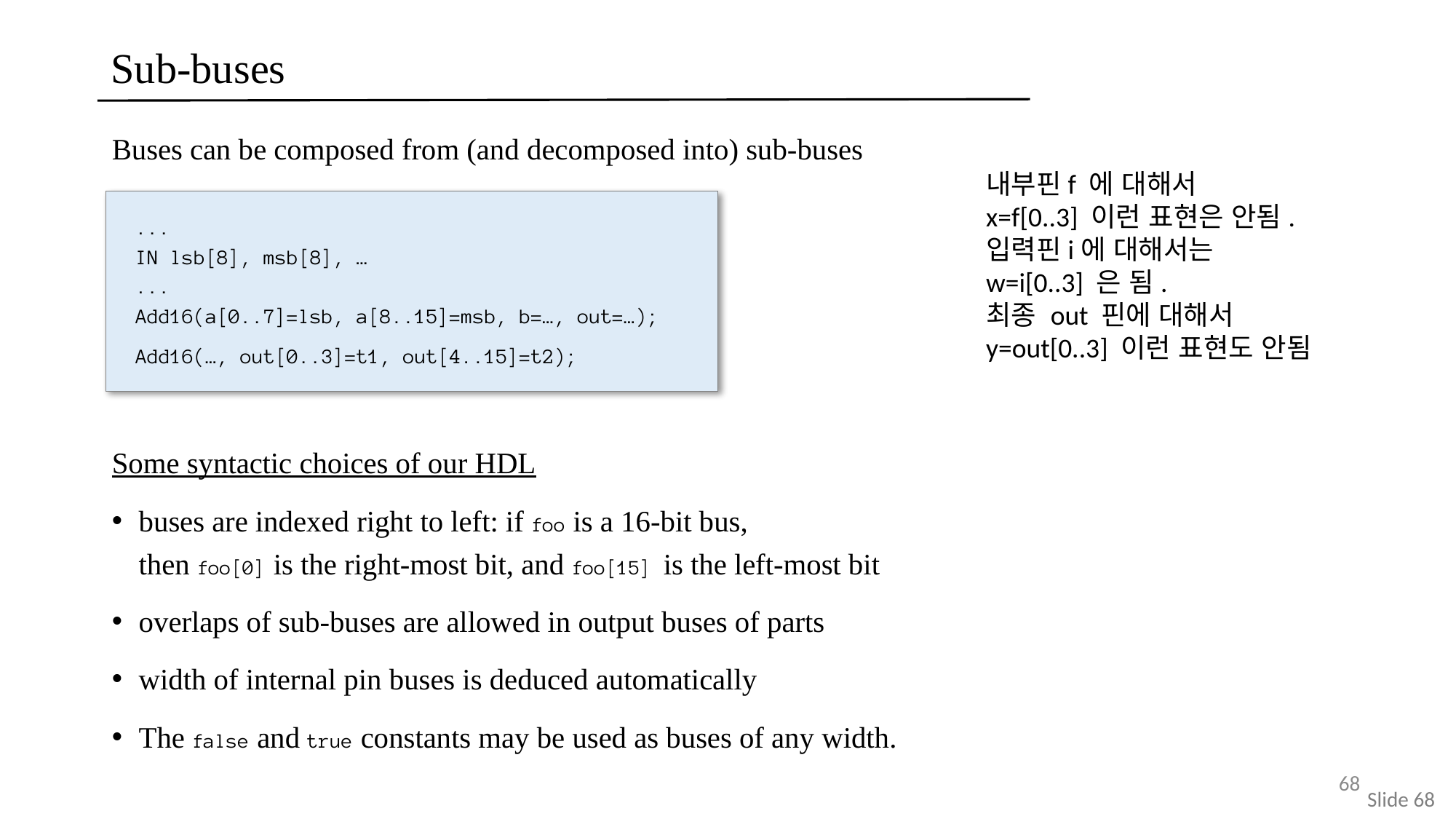

# Sub-buses
Buses can be composed from (and decomposed into) sub-buses

Some syntactic choices of our HDL
buses are indexed right to left: if foo is a 16-bit bus,
then foo[0] is the right-most bit, and foo[15] is the left-most bit
overlaps of sub-buses are allowed in output buses of parts
width of internal pin buses is deduced automatically
The false and true constants may be used as buses of any width.
내부핀f 에 대해서
x=f[0..3] 이런 표현은 안됨.
입력핀i에 대해서는
w=i[0..3] 은 됨.
최종 out 핀에 대해서
y=out[0..3] 이런 표현도 안됨
...
IN lsb[8], msb[8], …
...
Add16(a[0..7]=lsb, a[8..15]=msb, b=…, out=…);
Add16(…, out[0..3]=t1, out[4..15]=t2);
68